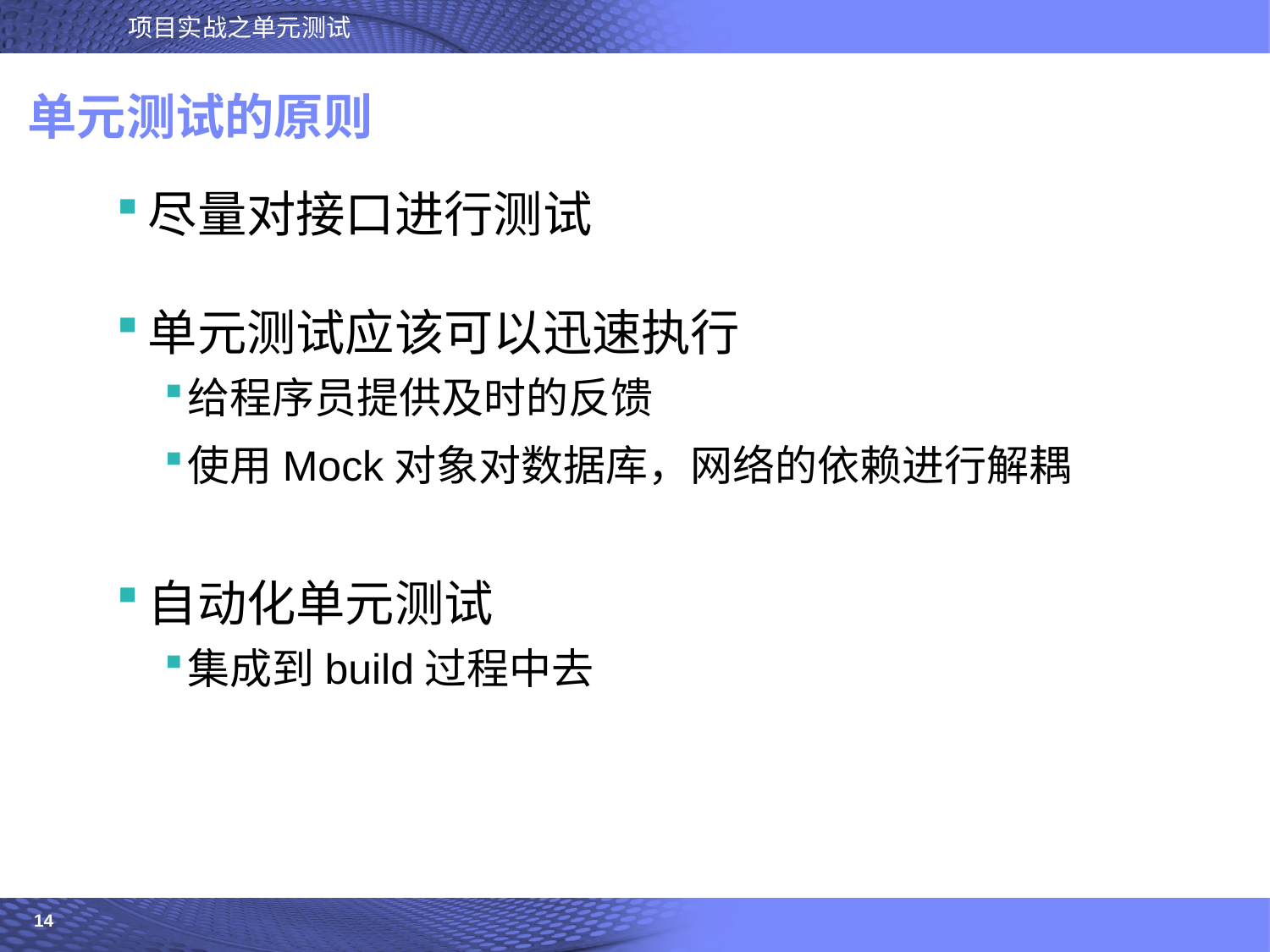

# 单元测试的原则
尽量对接口进行测试

单元测试应该可以迅速执行
给程序员提供及时的反馈
使用Mock对象对数据库，网络的依赖进行解耦

自动化单元测试
集成到build过程中去

14